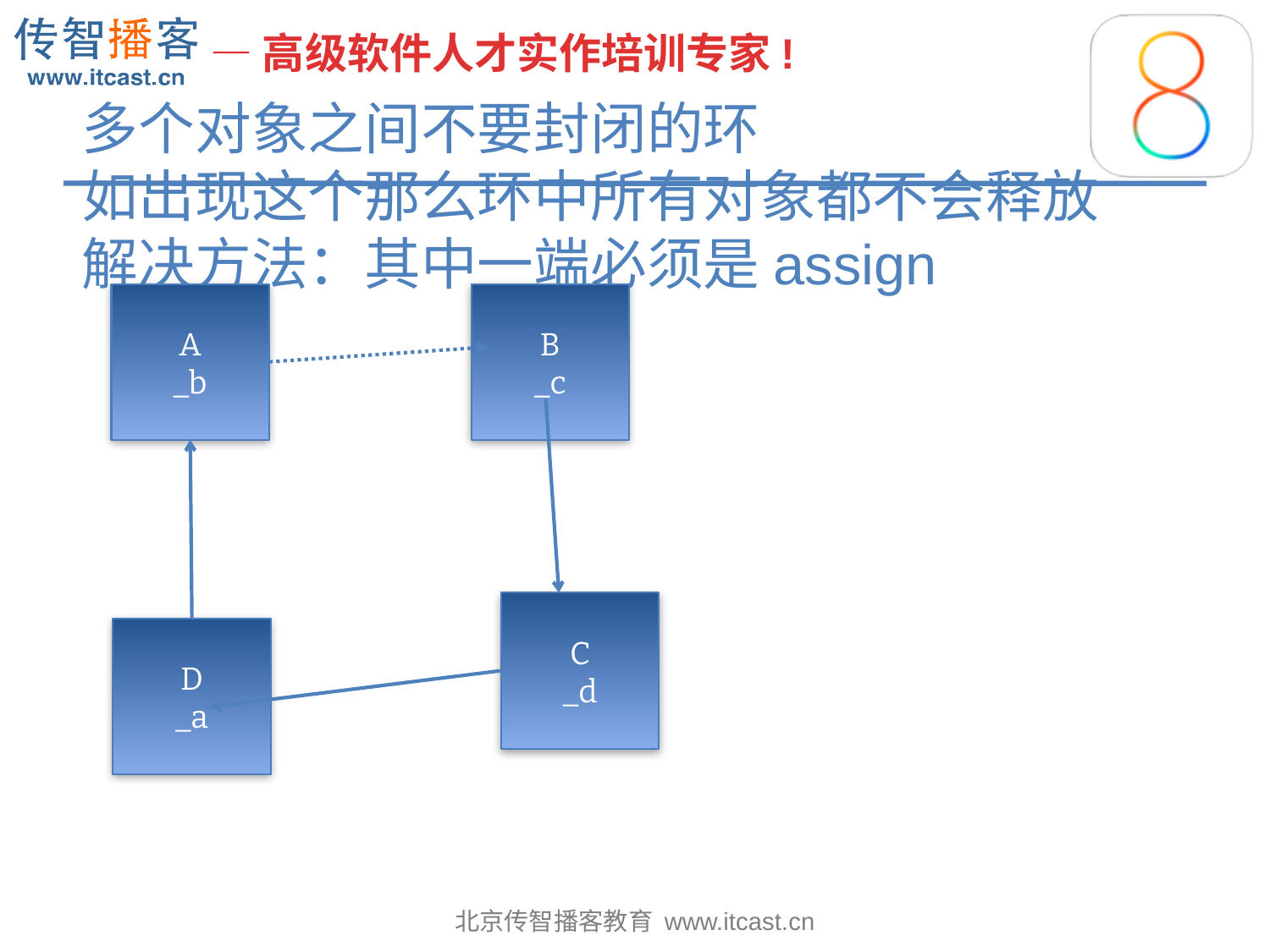

# 多个对象之间不要封闭的环 如出现这个那么环中所有对象都不会释放 解决方法：其中一端必须是assign
A
_b
B
_c
C
_d
D
_a